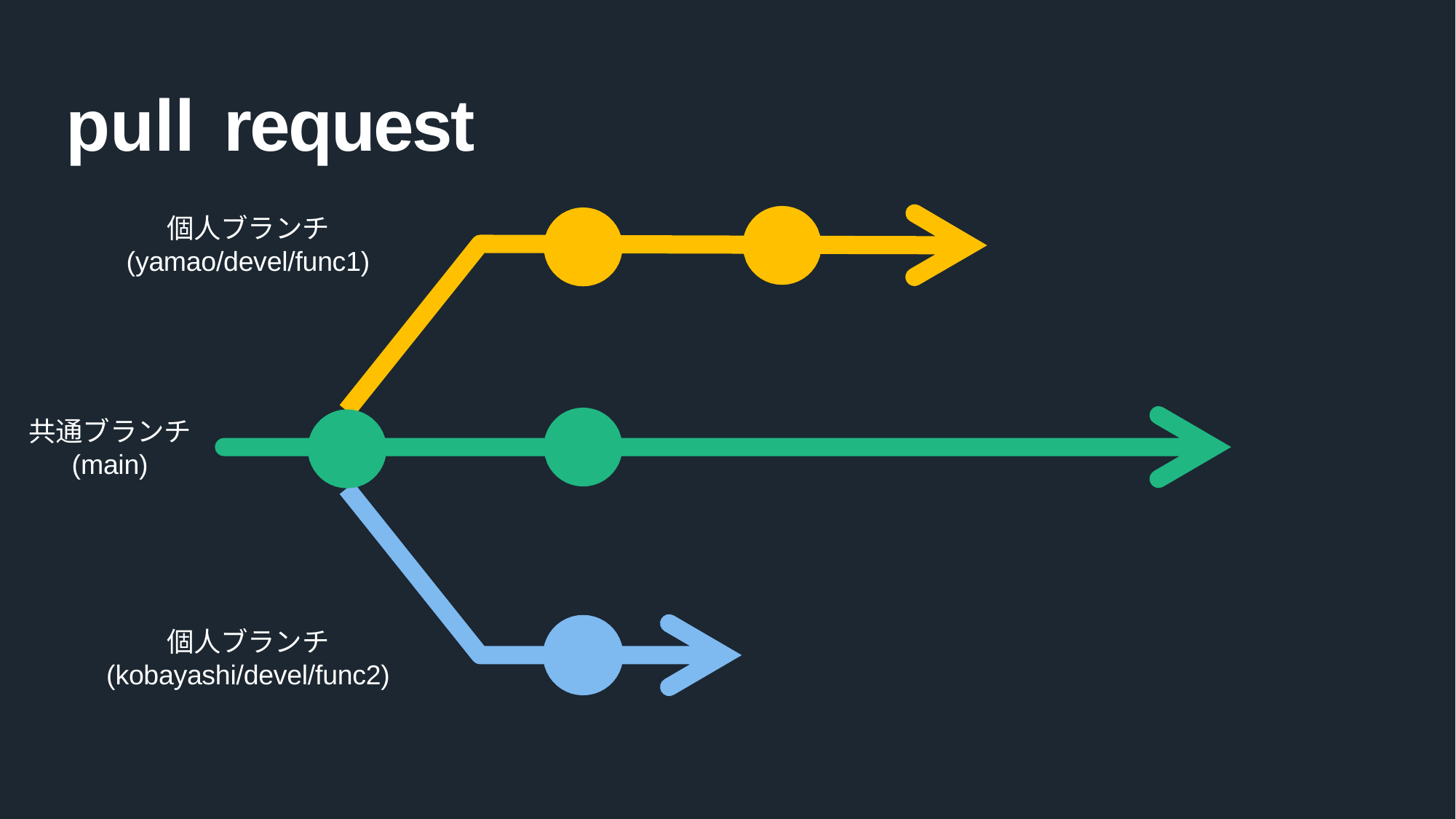

# pull request

個人ブランチ
(yamao/devel/func1)
共通ブランチ
(main)

個人ブランチ
(kobayashi/devel/func2)